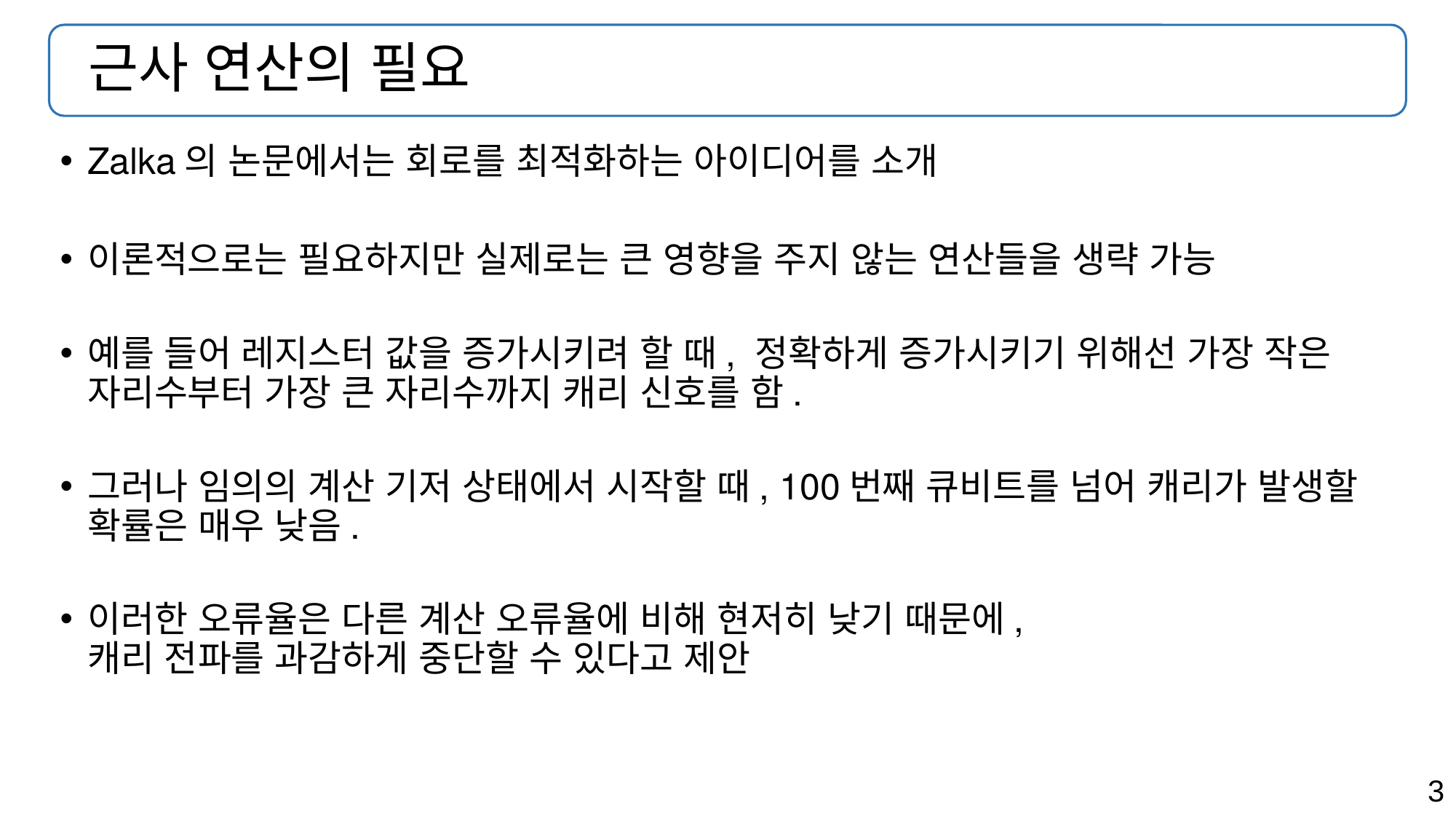

# 근사 연산의 필요
Zalka의 논문에서는 회로를 최적화하는 아이디어를 소개
이론적으로는 필요하지만 실제로는 큰 영향을 주지 않는 연산들을 생략 가능
예를 들어 레지스터 값을 증가시키려 할 때, 정확하게 증가시키기 위해선 가장 작은 자리수부터 가장 큰 자리수까지 캐리 신호를 함.
그러나 임의의 계산 기저 상태에서 시작할 때, 100번째 큐비트를 넘어 캐리가 발생할 확률은 매우 낮음.
이러한 오류율은 다른 계산 오류율에 비해 현저히 낮기 때문에,
캐리 전파를 과감하게 중단할 수 있다고 제안